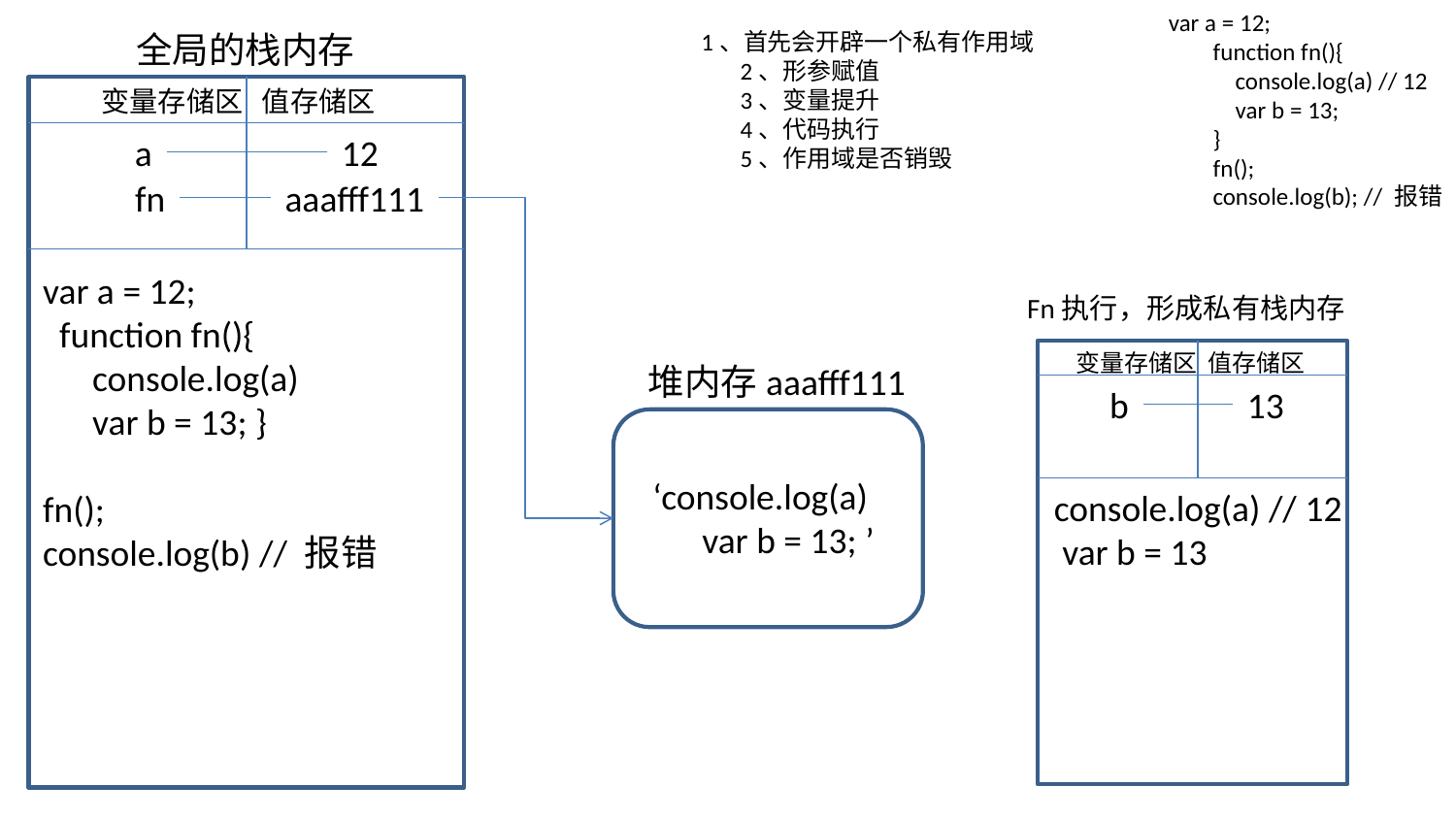

var a = 12;
        function fn(){
            console.log(a) // 12
            var b = 13;
        }
        fn();
        console.log(b); // 报错

全局的栈内存
 1、首先会开辟一个私有作用域
        2、形参赋值
        3、变量提升
        4、代码执行
        5、作用域是否销毁

变量存储区   值存储区
a
12
fn
aaafff111
var a = 12;
  function fn(){
      console.log(a)
      var b = 13; }

fn();
console.log(b) // 报错

Fn执行，形成私有栈内存

变量存储区  值存储区
堆内存aaafff111
b
13

‘console.log(a)
      var b = 13; ’
console.log(a) // 12
 var b = 13